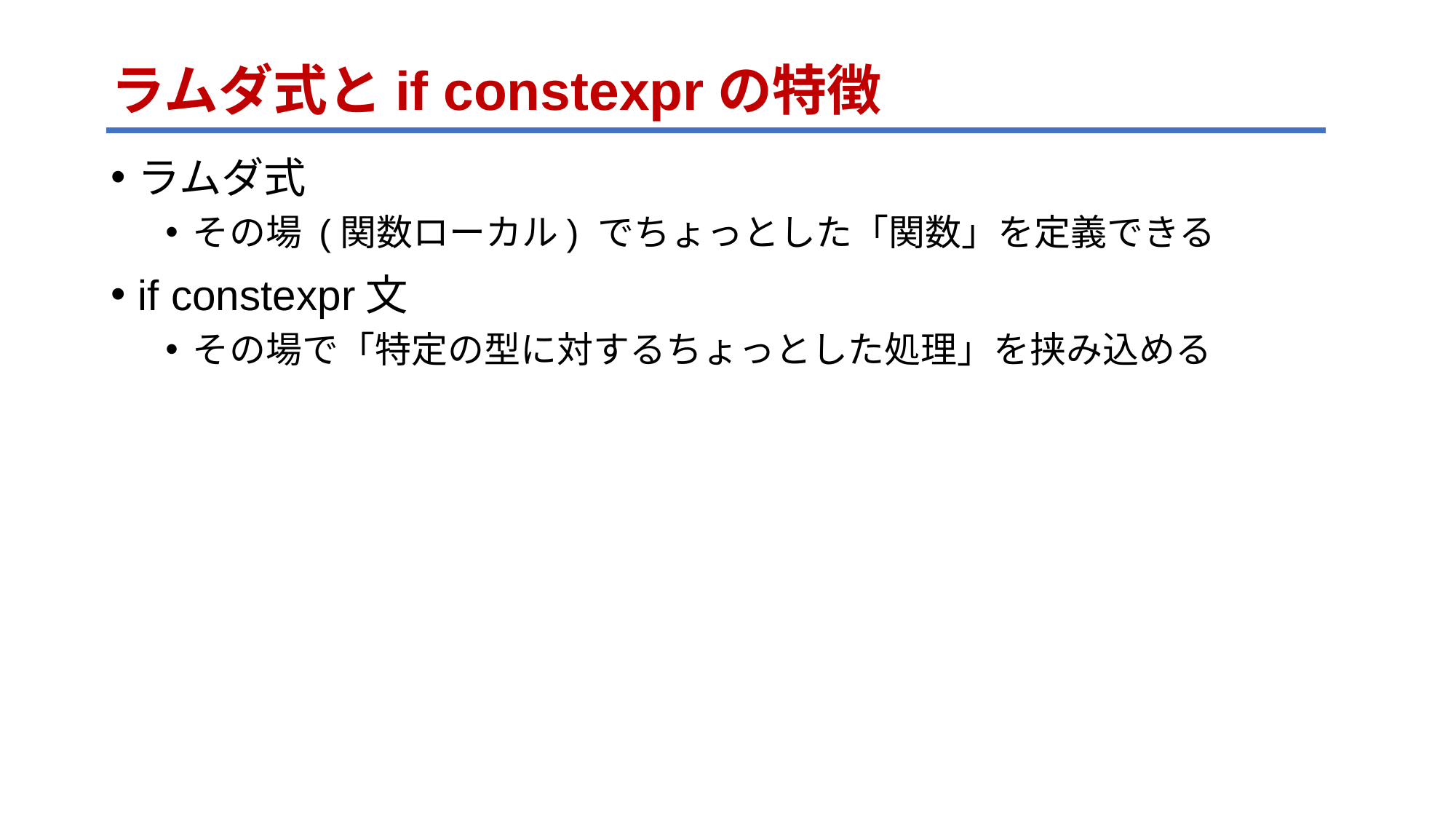

# ラムダ式とif constexprの特徴
ラムダ式
その場 (関数ローカル) でちょっとした「関数」を定義できる
if constexpr文
その場で「特定の型に対するちょっとした処理」を挟み込める